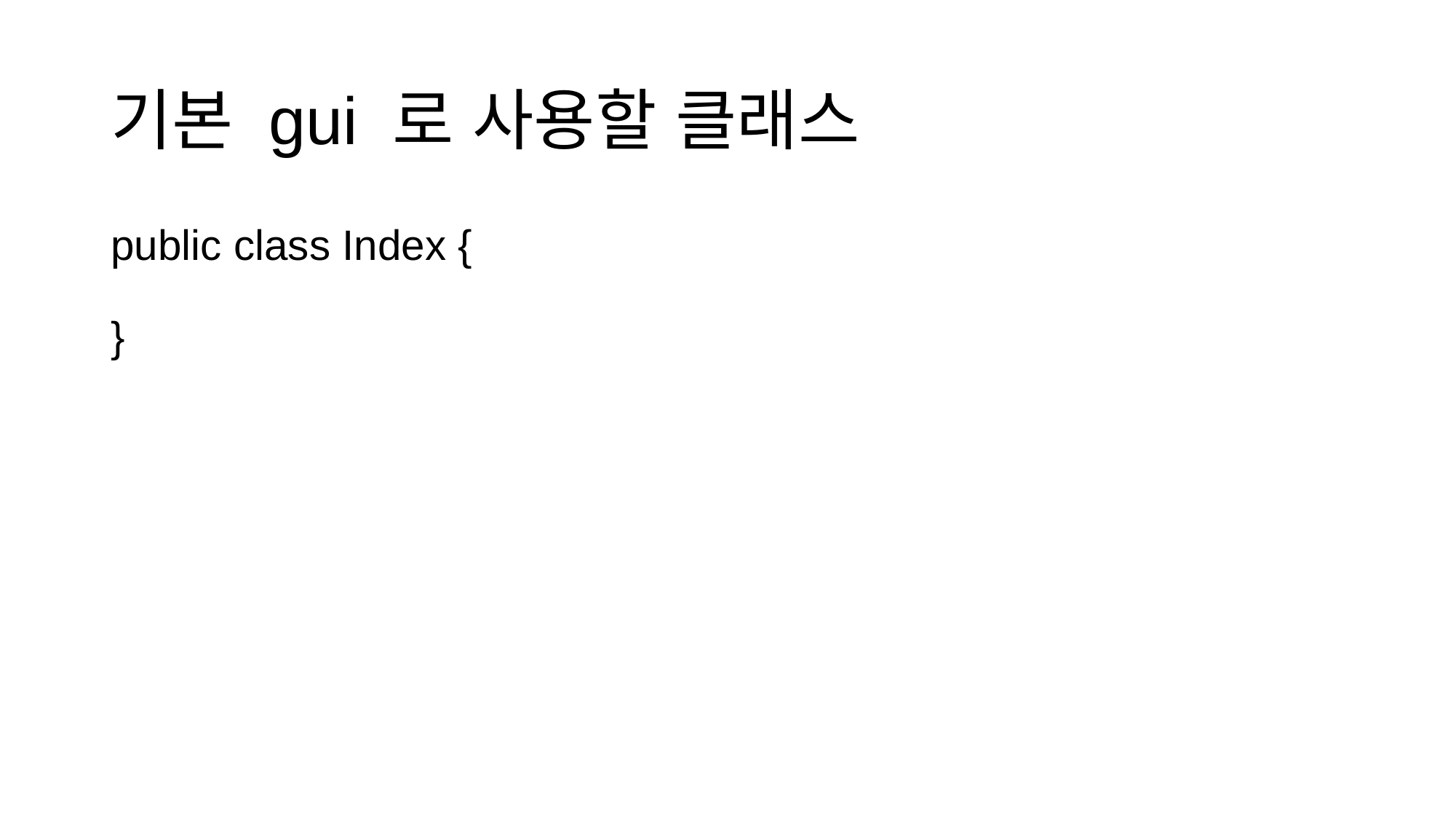

# 기본 gui 로 사용할 클래스
public class Index {
  
}